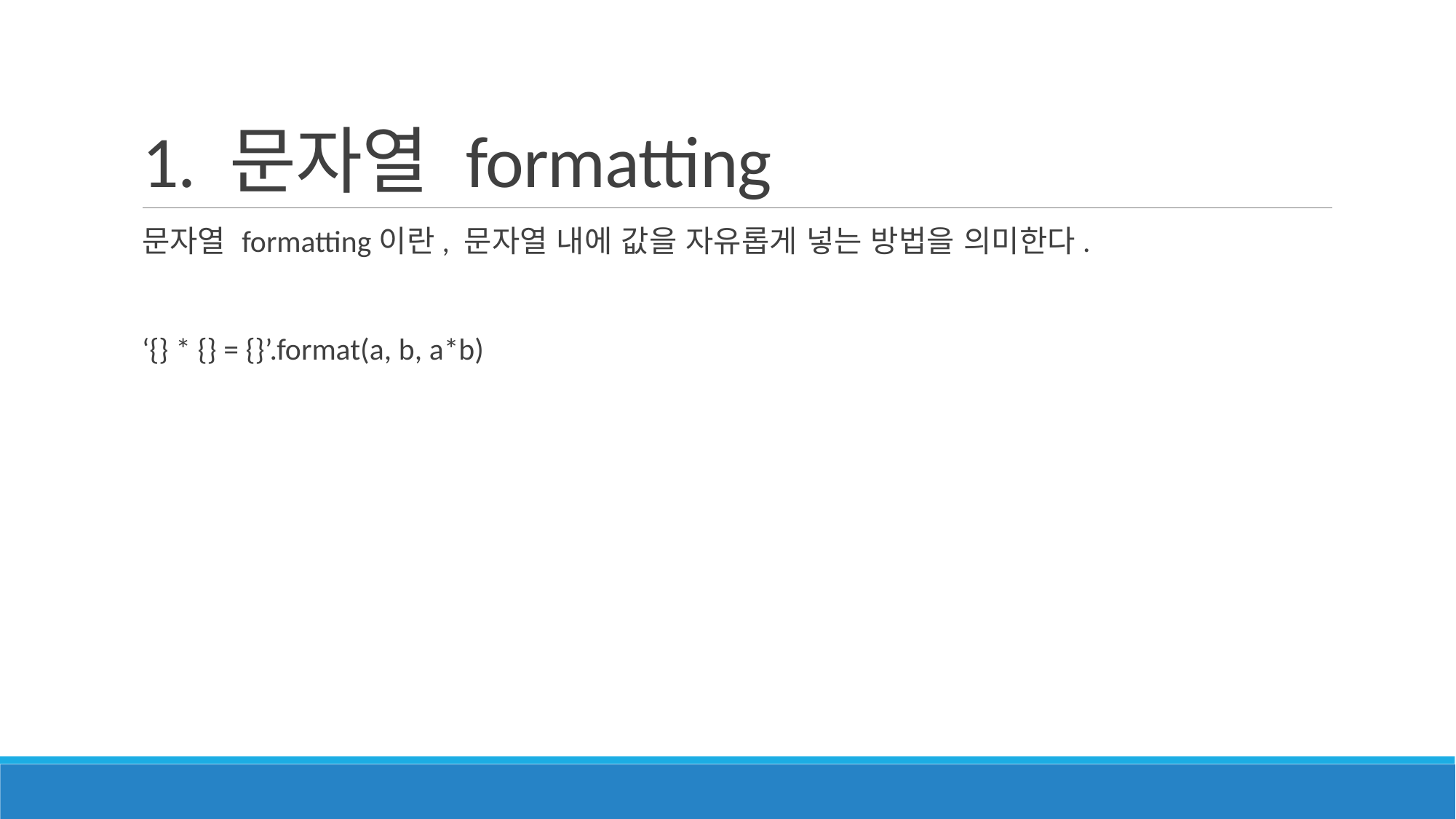

# 1. 문자열 formatting
문자열 formatting이란, 문자열 내에 값을 자유롭게 넣는 방법을 의미한다.

‘{} * {} = {}’.format(a, b, a*b)